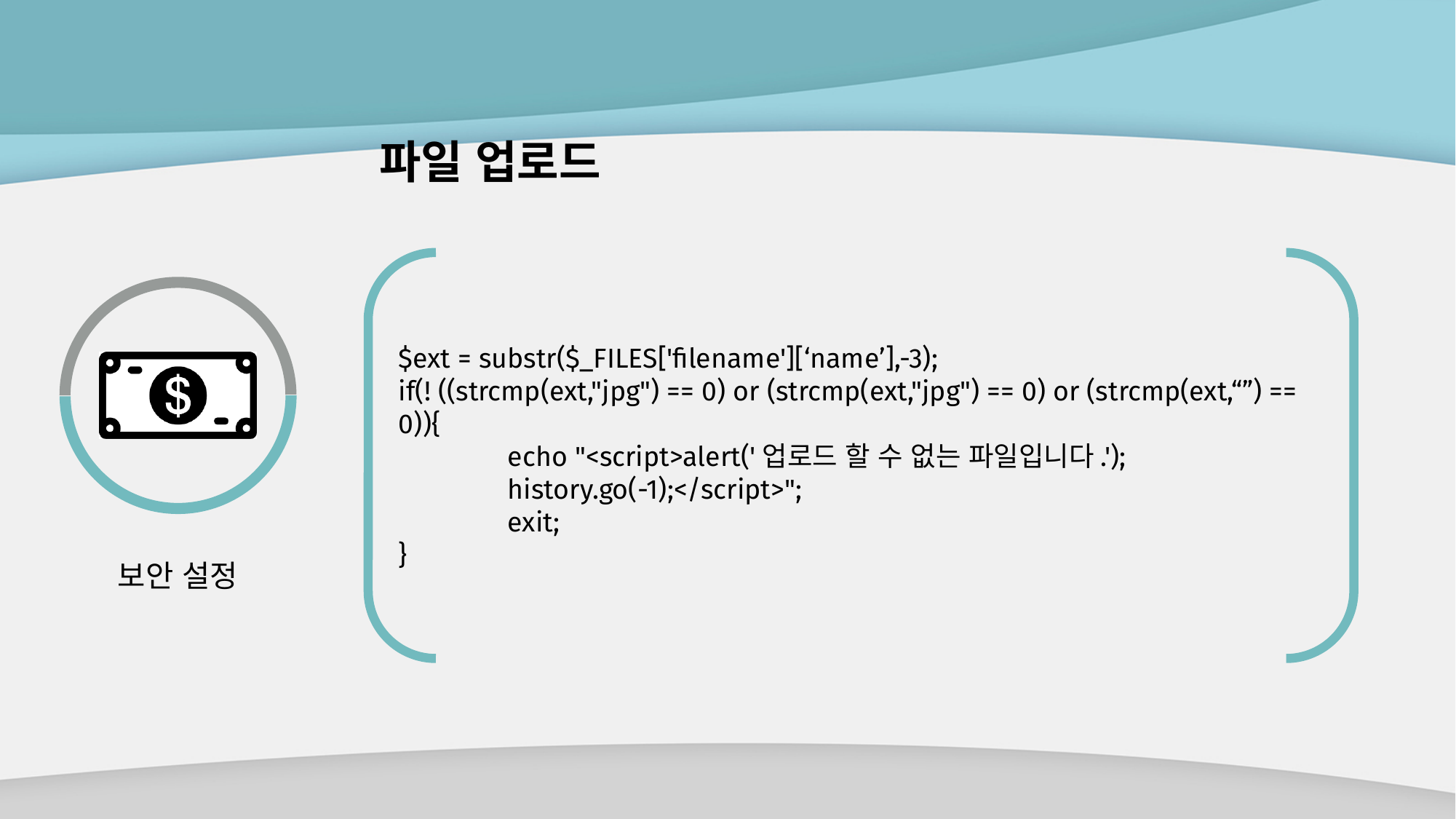

# 파일 업로드
$ext = substr($_FILES['filename'][‘name’],-3);
if(! ((strcmp(ext,"jpg") == 0) or (strcmp(ext,"jpg") == 0) or (strcmp(ext,“”) == 0)){
	echo "<script>alert('업로드 할 수 없는 파일입니다.');
	history.go(-1);</script>";
	exit;
}